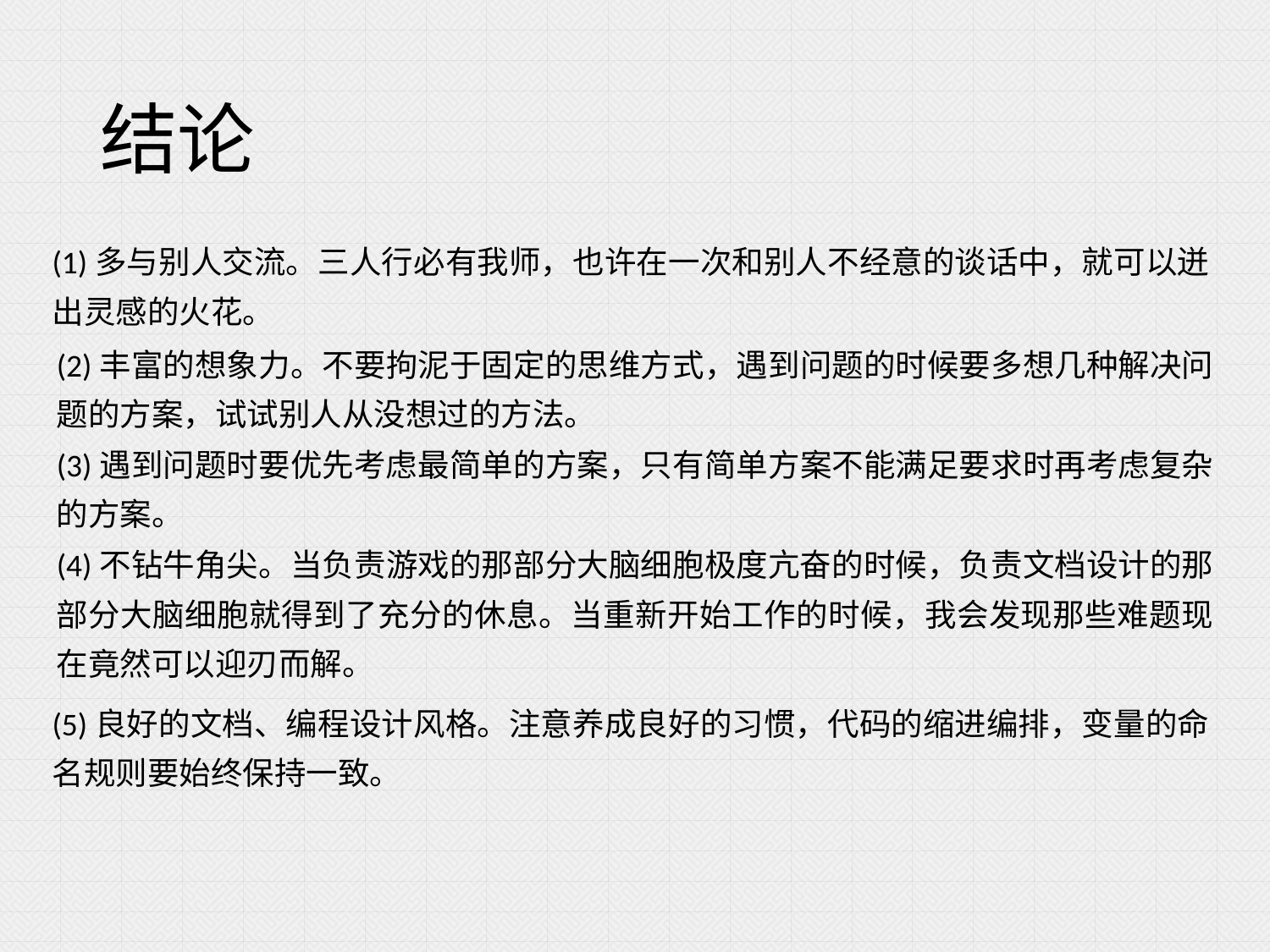

# 结论
(1)多与别人交流。三人行必有我师，也许在一次和别人不经意的谈话中，就可以迸出灵感的火花。
(2)丰富的想象力。不要拘泥于固定的思维方式，遇到问题的时候要多想几种解决问题的方案，试试别人从没想过的方法。
(3)遇到问题时要优先考虑最简单的方案，只有简单方案不能满足要求时再考虑复杂的方案。
(4)不钻牛角尖。当负责游戏的那部分大脑细胞极度亢奋的时候，负责文档设计的那部分大脑细胞就得到了充分的休息。当重新开始工作的时候，我会发现那些难题现在竟然可以迎刃而解。
(5)良好的文档、编程设计风格。注意养成良好的习惯，代码的缩进编排，变量的命名规则要始终保持一致。